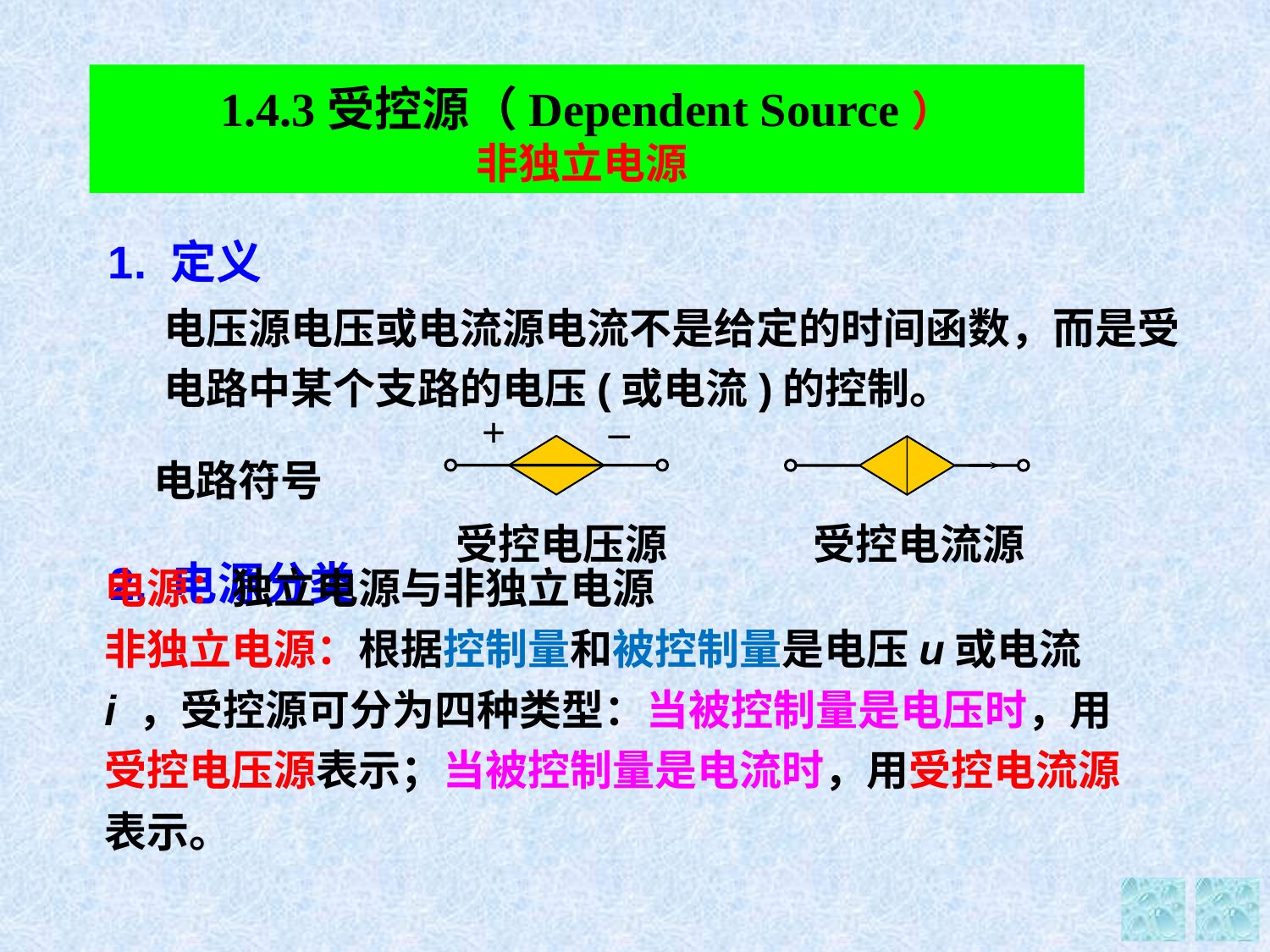

1.4.3受控源（Dependent Source）
非独立电源
1. 定义
电压源电压或电流源电流不是给定的时间函数，而是受电路中某个支路的电压(或电流)的控制。
+
–

电路符号
受控电压源
受控电流源
2. 电源分类
电源：独立电源与非独立电源
非独立电源：根据控制量和被控制量是电压u或电流i ，受控源可分为四种类型：当被控制量是电压时，用受控电压源表示；当被控制量是电流时，用受控电流源表示。